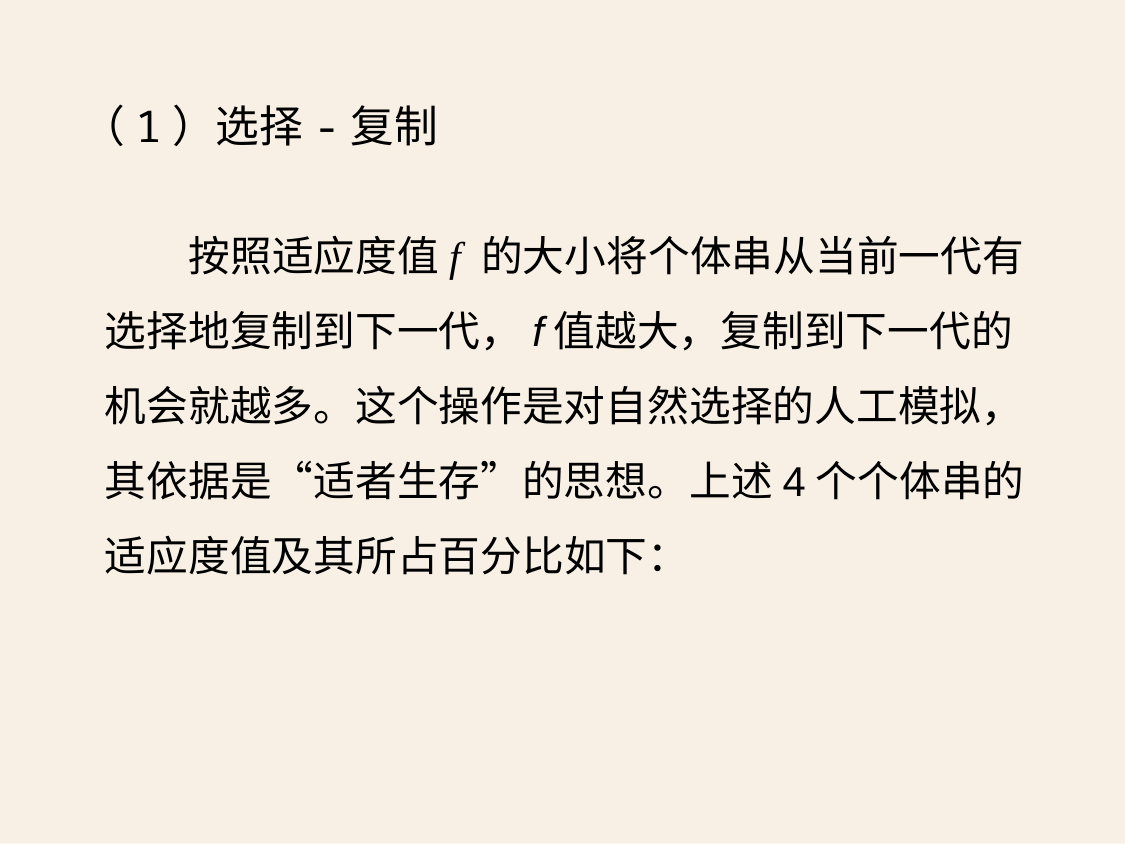

（1）选择-复制
        按照适应度值f 的大小将个体串从当前一代有选择地复制到下一代，f值越大，复制到下一代的机会就越多。这个操作是对自然选择的人工模拟，其依据是“适者生存”的思想。上述4个个体串的适应度值及其所占百分比如下：